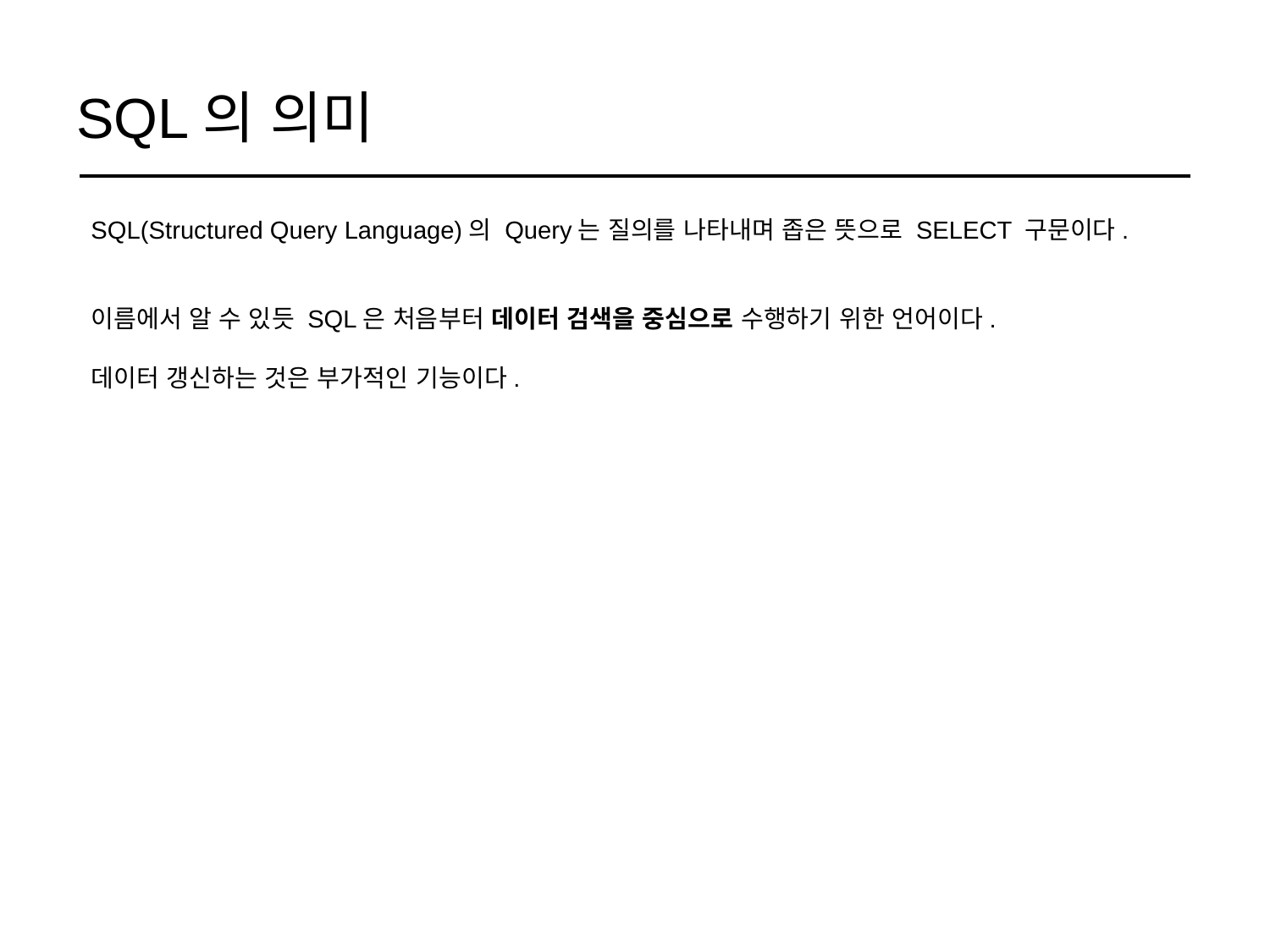

# SQL의 의미
SQL(Structured Query Language)의 Query는 질의를 나타내며 좁은 뜻으로 SELECT 구문이다.
이름에서 알 수 있듯 SQL은 처음부터 데이터 검색을 중심으로 수행하기 위한 언어이다.
데이터 갱신하는 것은 부가적인 기능이다.